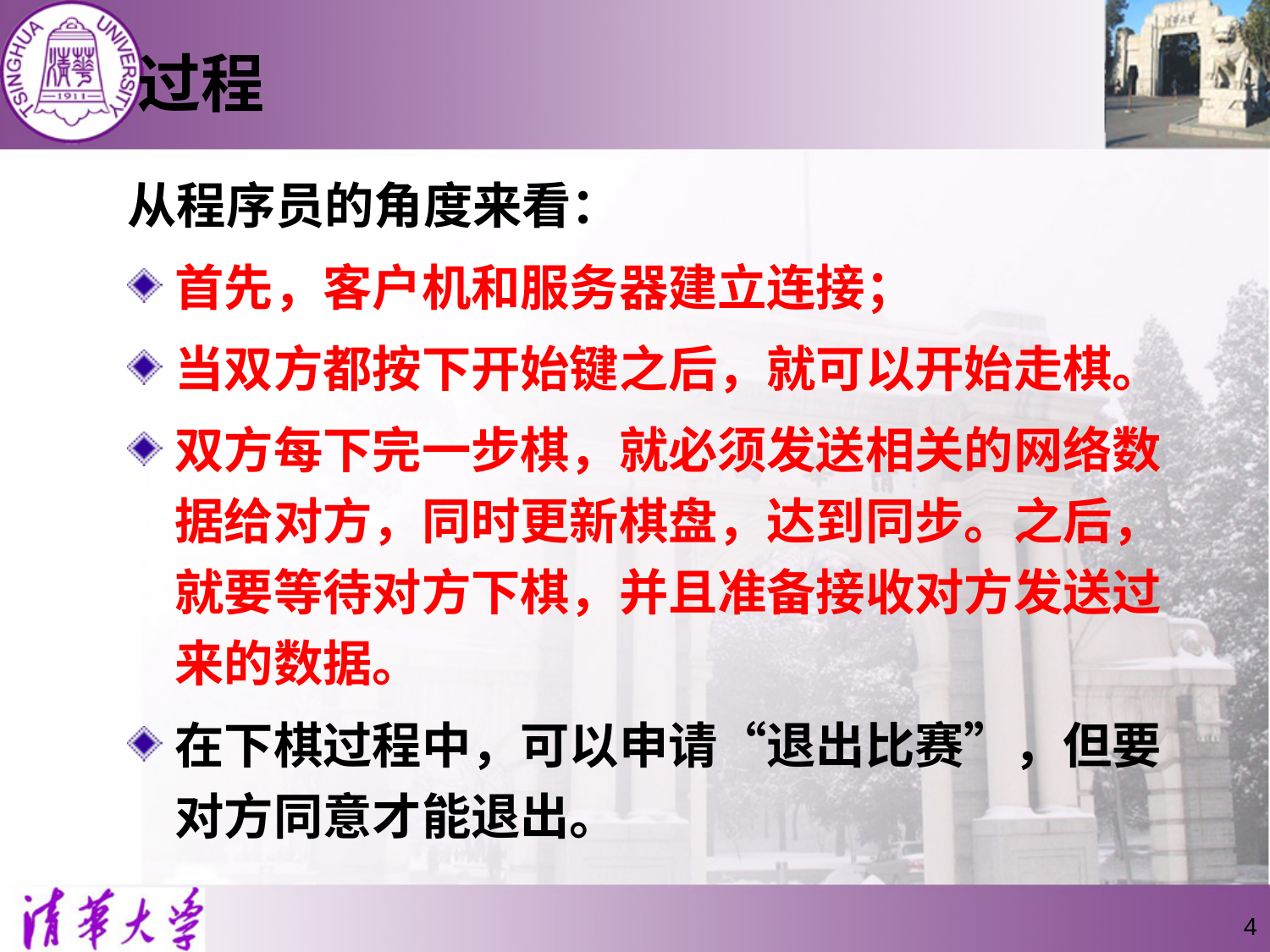

# 过程
从程序员的角度来看：
首先，客户机和服务器建立连接；
当双方都按下开始键之后，就可以开始走棋。
双方每下完一步棋，就必须发送相关的网络数据给对方，同时更新棋盘，达到同步。之后，就要等待对方下棋，并且准备接收对方发送过来的数据。
在下棋过程中，可以申请“退出比赛”，但要对方同意才能退出。
4